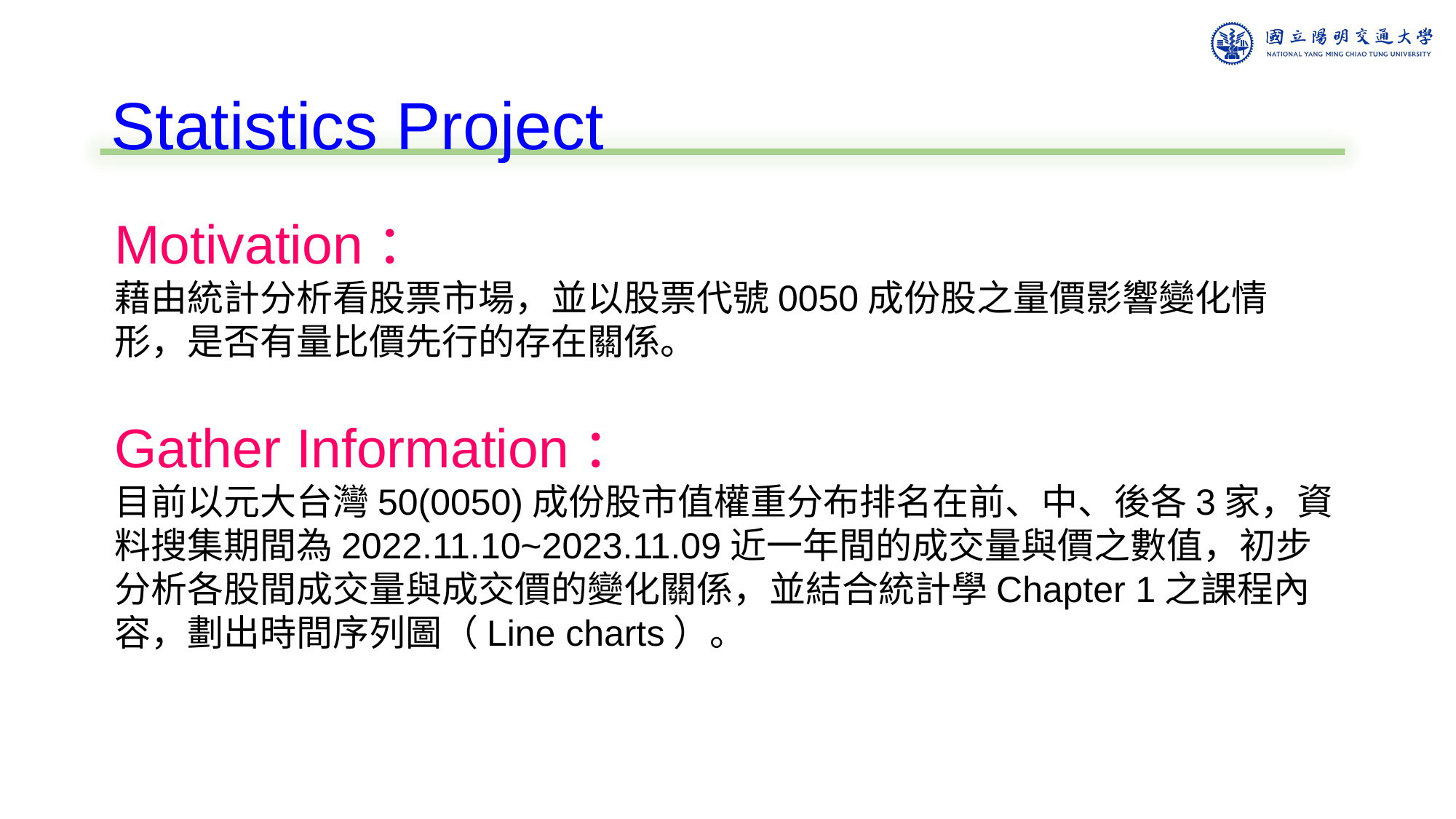

Statistics Project
Motivation：
藉由統計分析看股票市場，並以股票代號0050成份股之量價影響變化情形，是否有量比價先行的存在關係。
Gather Information：
目前以元大台灣50(0050)成份股市值權重分布排名在前、中、後各3家，資料搜集期間為2022.11.10~2023.11.09近一年間的成交量與價之數值，初步分析各股間成交量與成交價的變化關係，並結合統計學Chapter 1之課程內容，劃出時間序列圖（Line charts）。